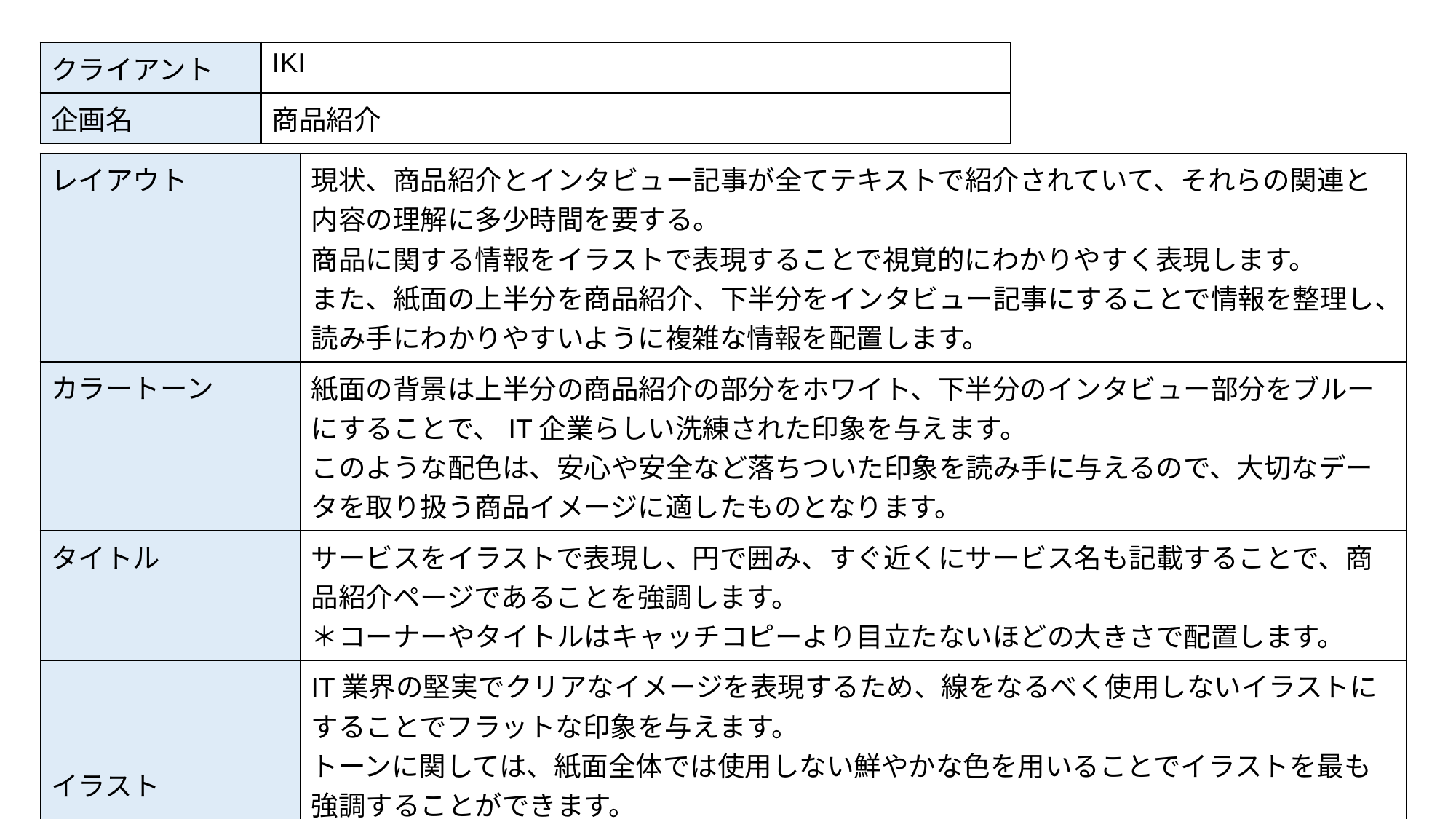

| クライアント | IKI |
| --- | --- |
| 企画名 | 商品紹介 |
| レイアウト | 現状、商品紹介とインタビュー記事が全てテキストで紹介されていて、それらの関連と内容の理解に多少時間を要する。 商品に関する情報をイラストで表現することで視覚的にわかりやすく表現します。 また、紙面の上半分を商品紹介、下半分をインタビュー記事にすることで情報を整理し、読み手にわかりやすいように複雑な情報を配置します。 |
| --- | --- |
| カラートーン | 紙面の背景は上半分の商品紹介の部分をホワイト、下半分のインタビュー部分をブルーにすることで、IT企業らしい洗練された印象を与えます。 このような配色は、安心や安全など落ちついた印象を読み手に与えるので、大切なデータを取り扱う商品イメージに適したものとなります。 |
| タイトル | サービスをイラストで表現し、円で囲み、すぐ近くにサービス名も記載することで、商品紹介ページであることを強調します。 ＊コーナーやタイトルはキャッチコピーより目立たないほどの大きさで配置します。 |
| イラスト | IT業界の堅実でクリアなイメージを表現するため、線をなるべく使用しないイラストにすることでフラットな印象を与えます。 トーンに関しては、紙面全体では使用しない鮮やかな色を用いることでイラストを最も強調することができます。 ＊実際のイラストでは名刺交換など具体的なシーンを表現することで、商品を使用する際のイメージを喚起しやすくなります。 |